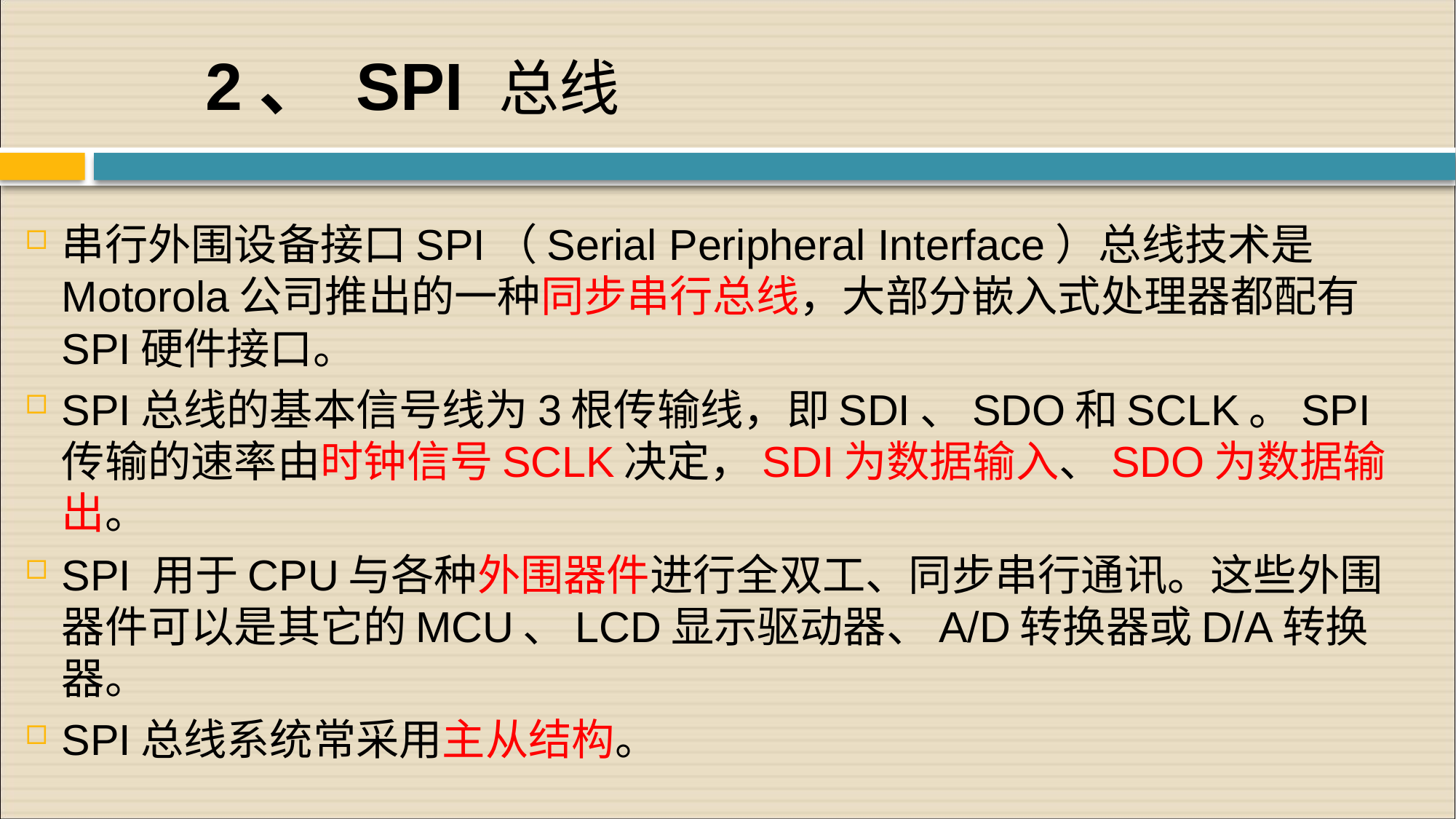

2、 SPI 总线
# 串行外围设备接口SPI（Serial Peripheral Interface）总线技术是Motorola公司推出的一种同步串行总线，大部分嵌入式处理器都配有SPI硬件接口。
SPI总线的基本信号线为3根传输线，即SDI、SDO和SCLK。SPI传输的速率由时钟信号SCLK决定，SDI为数据输入、SDO为数据输出。
SPI 用于CPU与各种外围器件进行全双工、同步串行通讯。这些外围器件可以是其它的MCU、LCD显示驱动器、A/D转换器或D/A转换器。
SPI总线系统常采用主从结构。